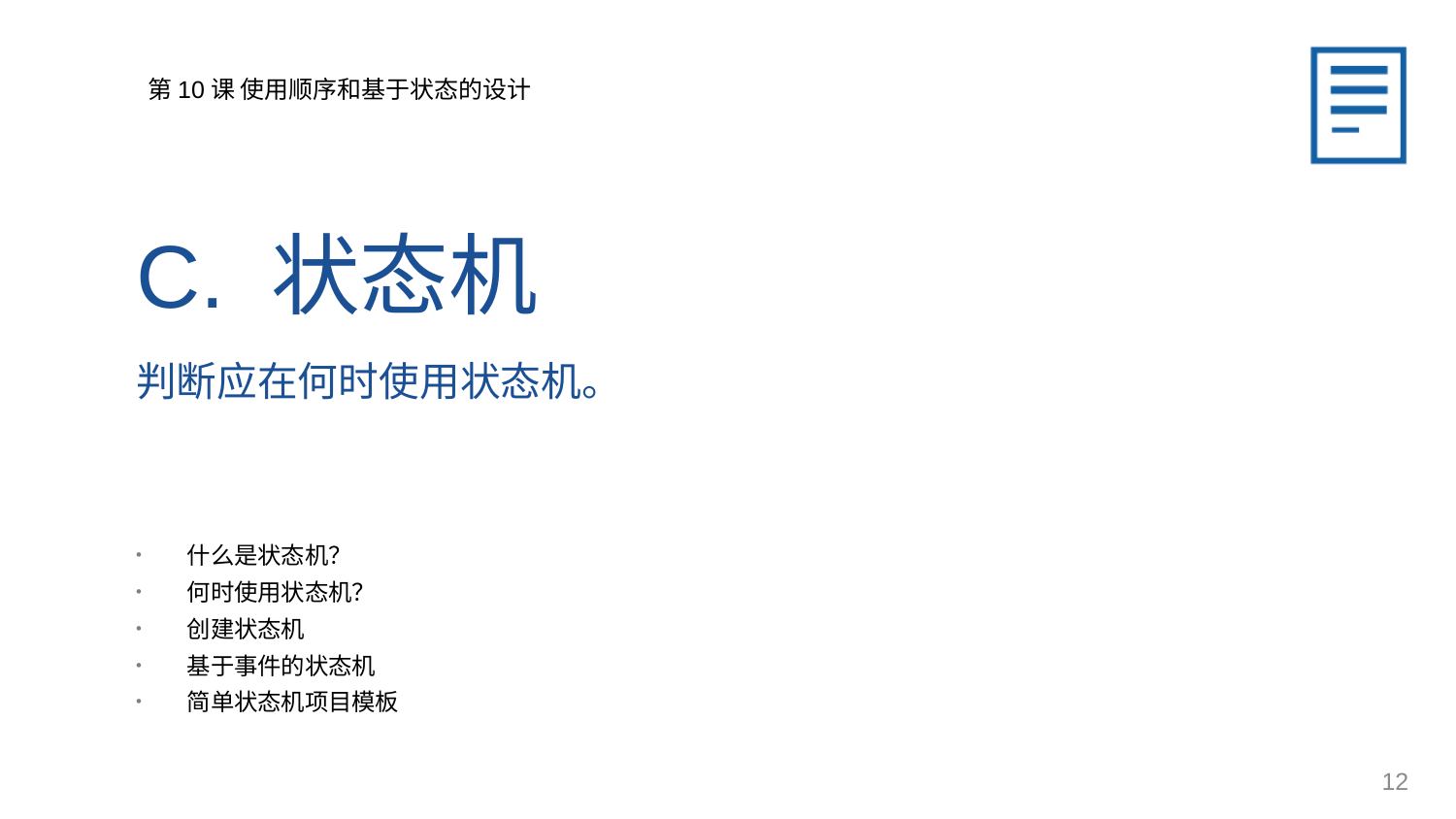

C. 状态机
判断应在何时使用状态机。
什么是状态机？
何时使用状态机？
创建状态机
基于事件的状态机
简单状态机项目模板

12